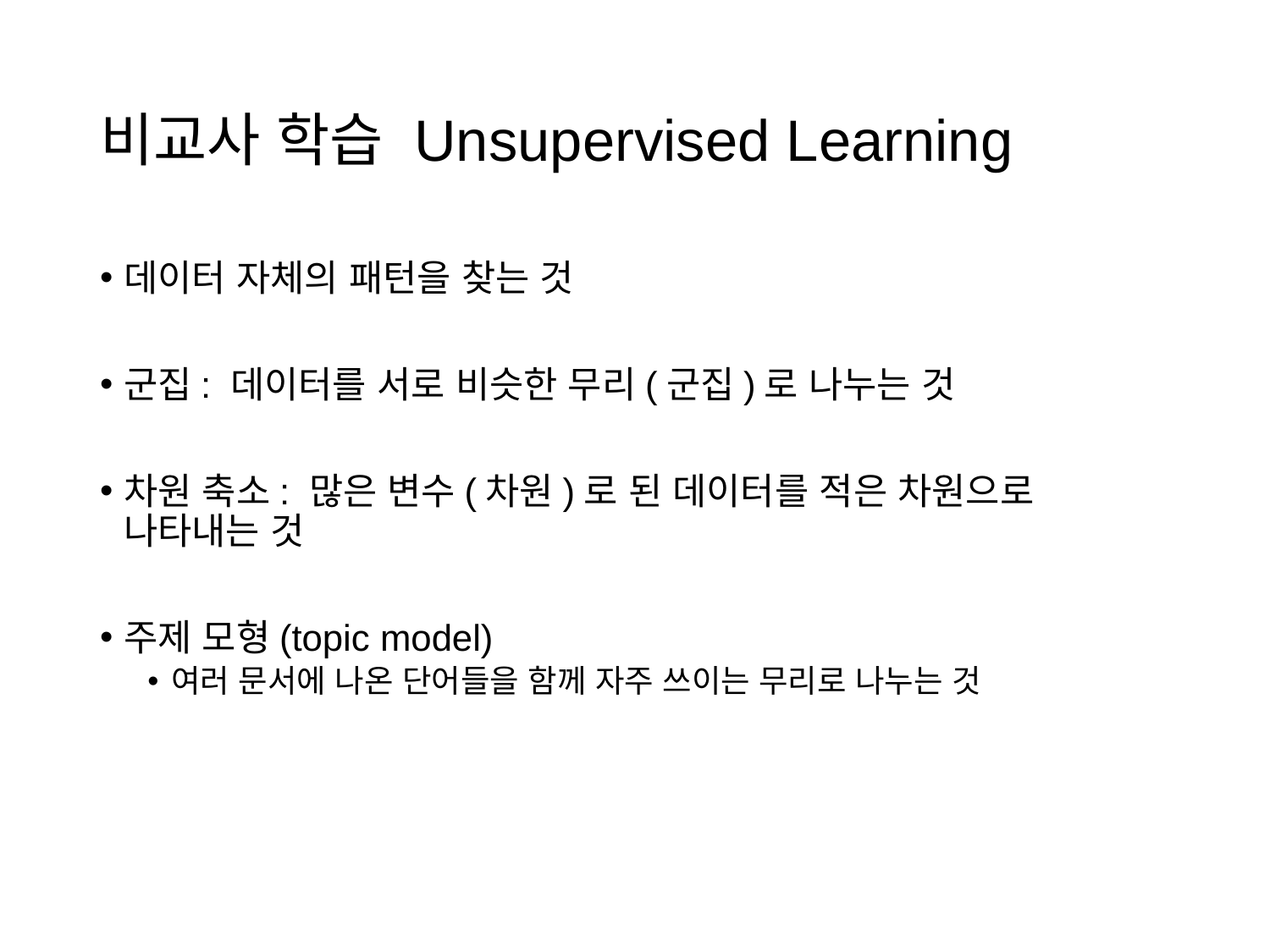

# 비교사 학습 Unsupervised Learning
데이터 자체의 패턴을 찾는 것

군집: 데이터를 서로 비슷한 무리(군집)로 나누는 것

차원 축소: 많은 변수(차원)로 된 데이터를 적은 차원으로 나타내는 것

주제 모형(topic model)
여러 문서에 나온 단어들을 함께 자주 쓰이는 무리로 나누는 것